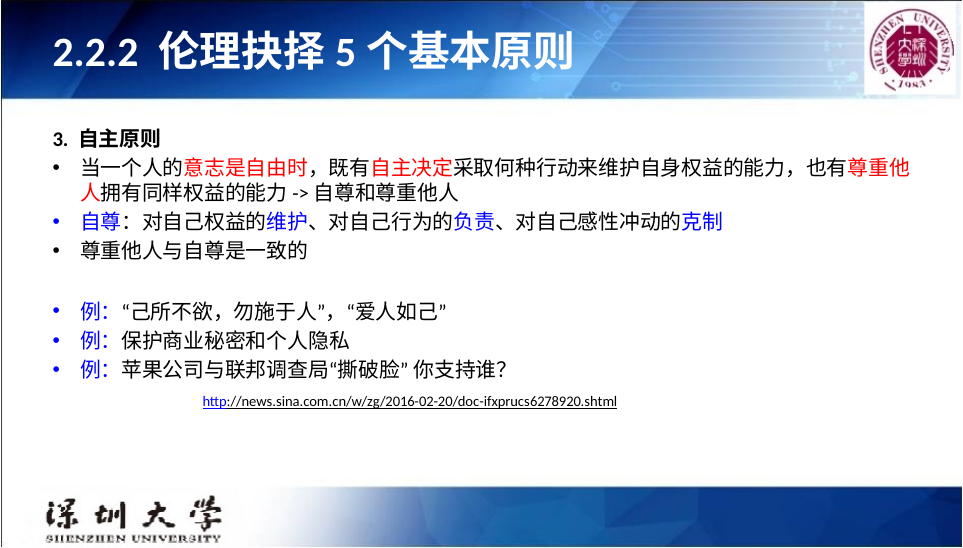

# 2.2.2 伦理抉择5个基本原则
3. 自主原则
当一个人的意志是自由时，既有自主决定采取何种行动来维护自身权益的能力，也有尊重他人拥有同样权益的能力->自尊和尊重他人
自尊：对自己权益的维护、对自己行为的负责、对自己感性冲动的克制
尊重他人与自尊是一致的

例：“己所不欲，勿施于人”，“爱人如己”
例：保护商业秘密和个人隐私
例：苹果公司与联邦调查局“撕破脸” 你支持谁？
	http://news.sina.com.cn/w/zg/2016-02-20/doc-ifxprucs6278920.shtml
71